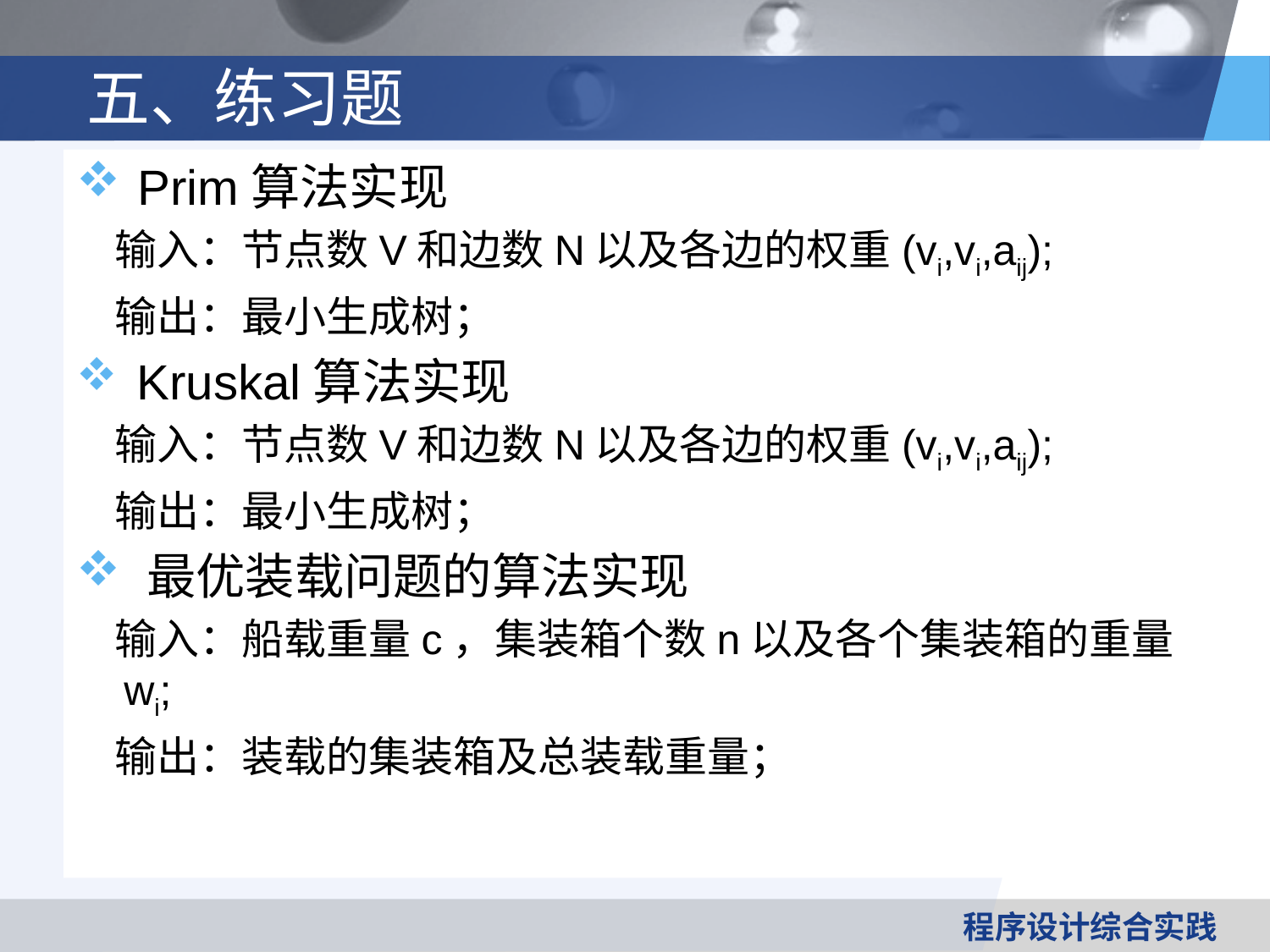

# 五、练习题
 Prim算法实现
   输入：节点数V和边数N以及各边的权重(vi,vi,aij);
   输出：最小生成树；
 Kruskal算法实现
   输入：节点数V和边数N以及各边的权重(vi,vi,aij);
   输出：最小生成树；
 最优装载问题的算法实现
   输入：船载重量c，集装箱个数n以及各个集装箱的重量wi;
   输出：装载的集装箱及总装载重量；